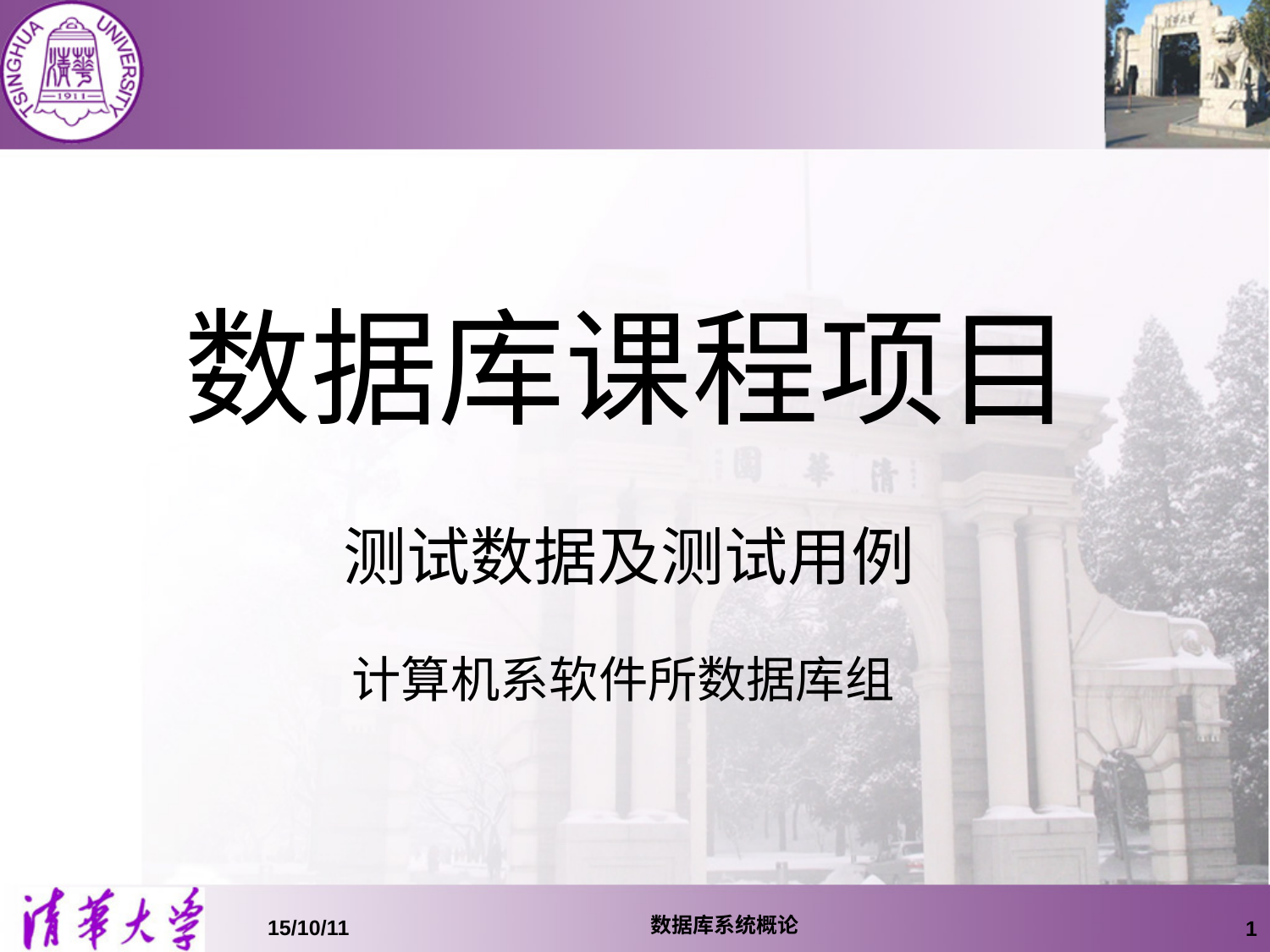

# 数据库课程项目 测试数据及测试用例
计算机系软件所数据库组

数据库系统概论
15/10/11
1